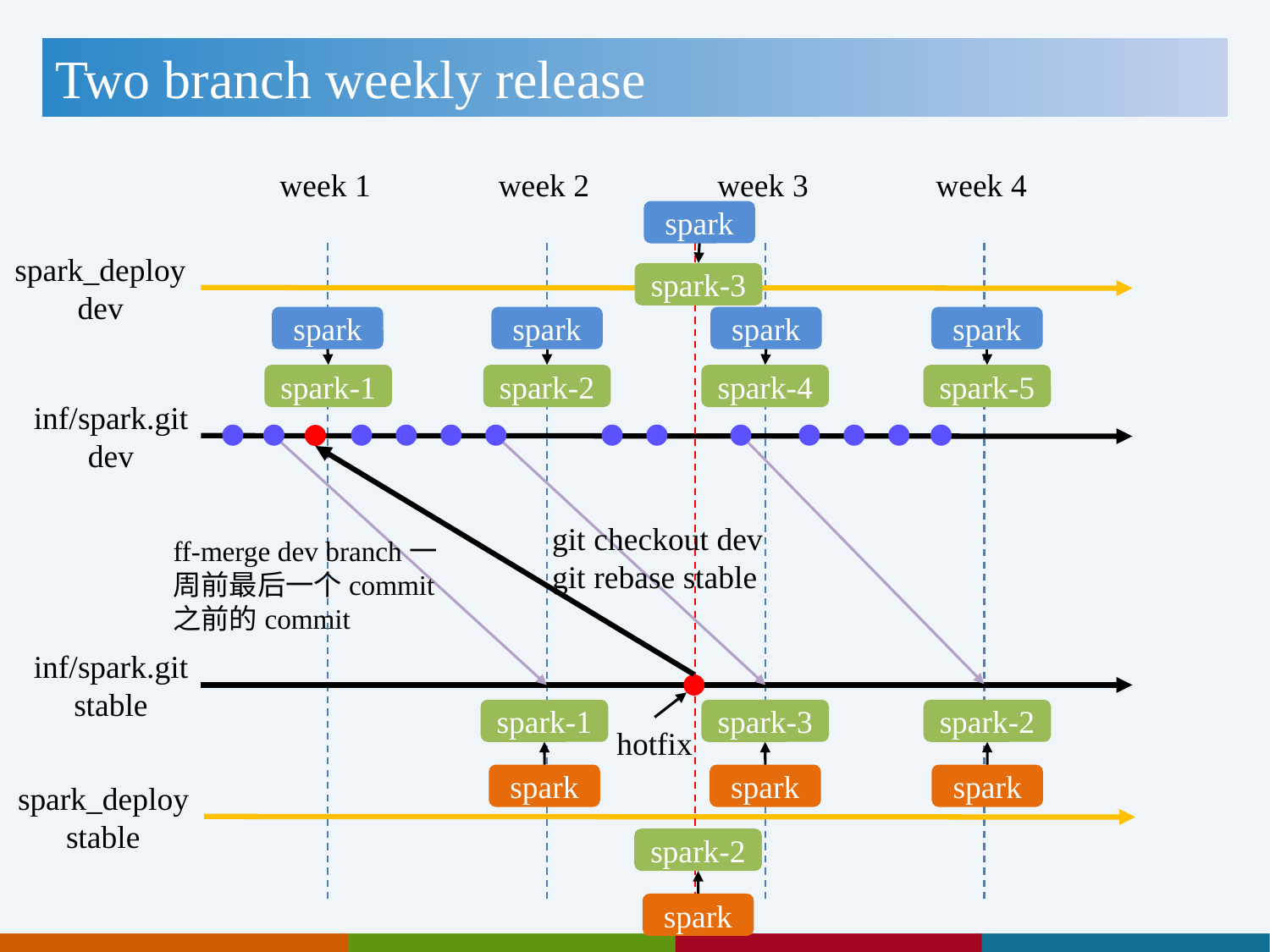

# Two branch weekly release
week 1
week 2
week 3
week 4
spark
spark_deploy
dev
spark-3
spark
spark
spark
spark
spark-1
spark-2
spark-4
spark-5
inf/spark.git
dev

git checkout dev
git rebase stable
ff-merge dev branch一周前最后一个commit之前的commit
inf/spark.git
stable

spark-1
spark-3
spark-2
hotfix
spark
spark
spark
spark_deploy
stable
spark-2
spark